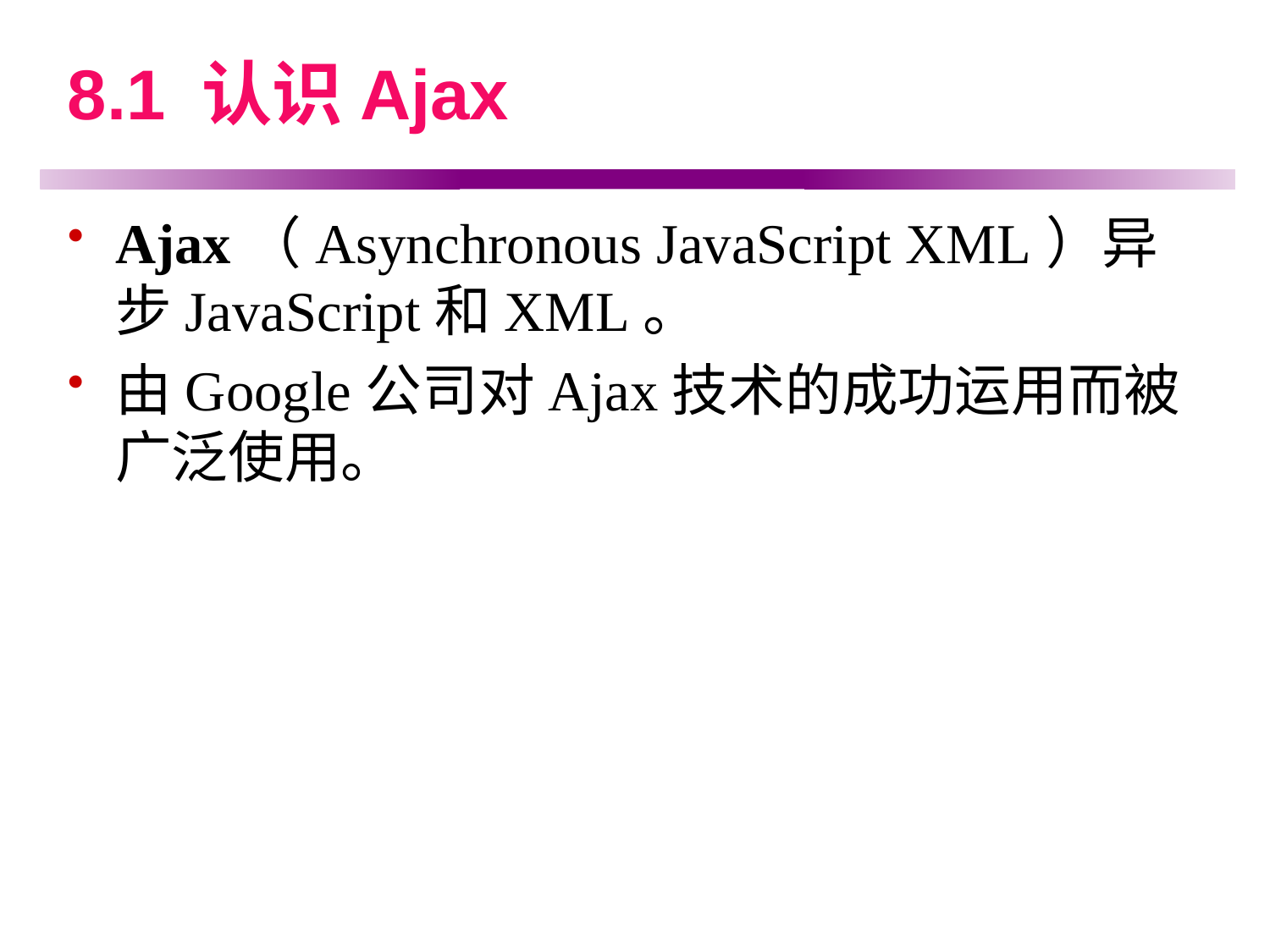

# 8.1 认识Ajax
Ajax（Asynchronous JavaScript XML）异步JavaScript和XML。
由Google公司对Ajax技术的成功运用而被广泛使用。